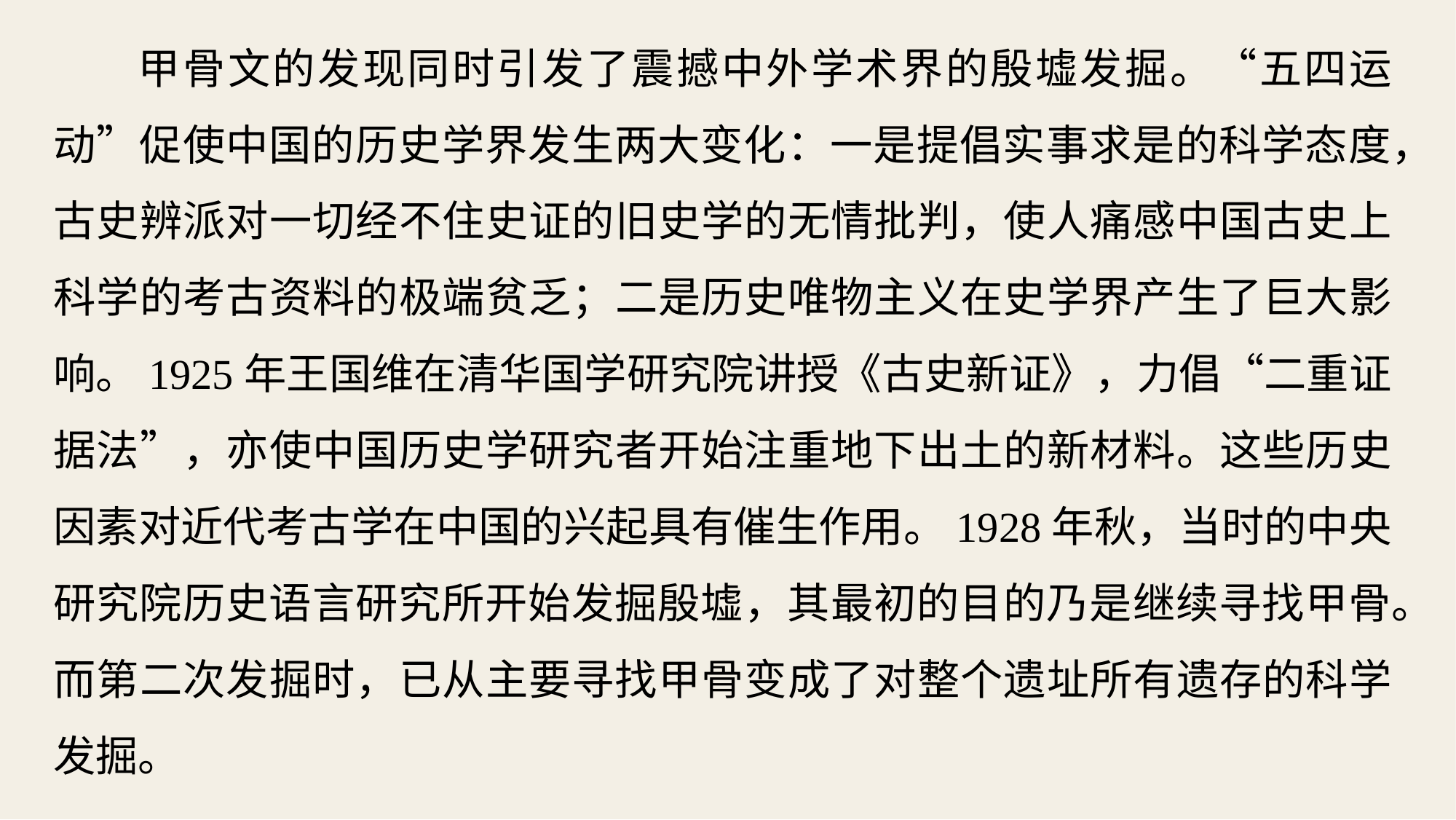

甲骨文的发现同时引发了震撼中外学术界的殷墟发掘。“五四运动”促使中国的历史学界发生两大变化：一是提倡实事求是的科学态度，古史辨派对一切经不住史证的旧史学的无情批判，使人痛感中国古史上科学的考古资料的极端贫乏；二是历史唯物主义在史学界产生了巨大影响。1925年王国维在清华国学研究院讲授《古史新证》，力倡“二重证据法”，亦使中国历史学研究者开始注重地下出土的新材料。这些历史因素对近代考古学在中国的兴起具有催生作用。1928年秋，当时的中央研究院历史语言研究所开始发掘殷墟，其最初的目的乃是继续寻找甲骨。而第二次发掘时，已从主要寻找甲骨变成了对整个遗址所有遗存的科学发掘。